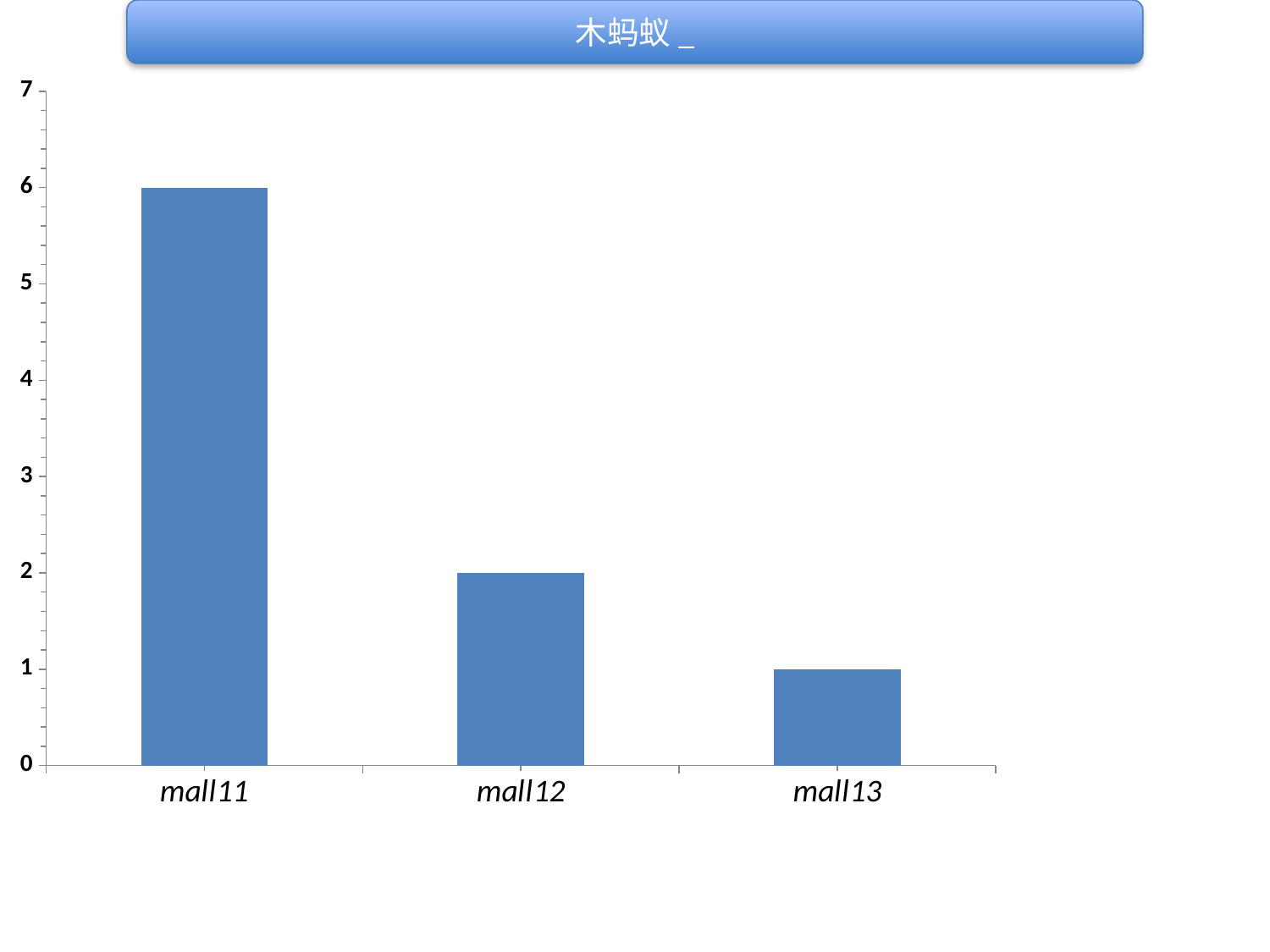

木蚂蚁_

### Chart

| Category | uv |
|---|---|
| mall11 | 6.0 |
| mall12 | 2.0 |
| mall13 | 1.0 |